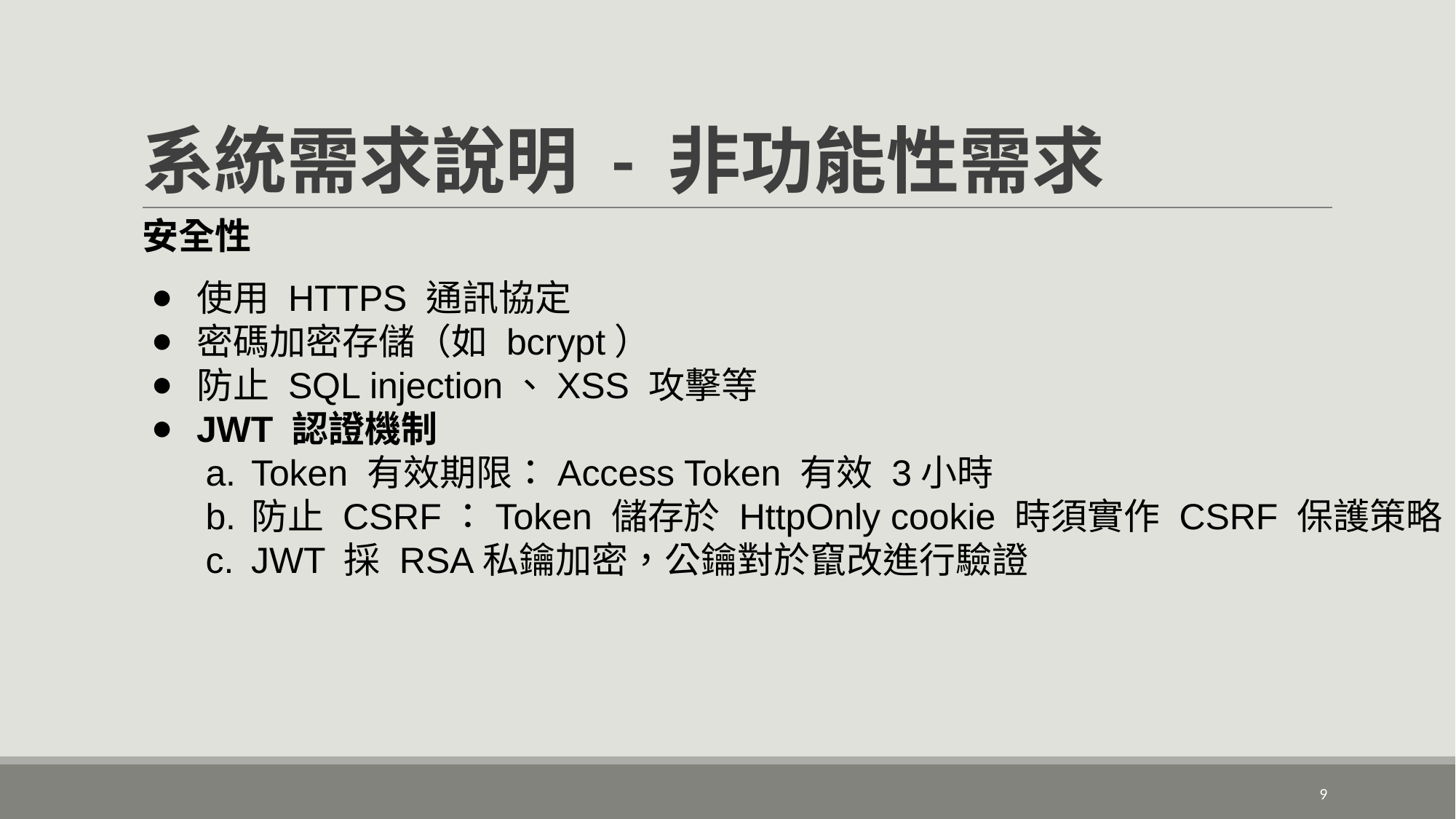

# 系統需求說明 - 非功能性需求
安全性
使用 HTTPS 通訊協定
密碼加密存儲（如 bcrypt）
防止 SQL injection、XSS 攻擊等
JWT 認證機制
Token 有效期限：Access Token 有效 3小時
防止 CSRF：Token 儲存於 HttpOnly cookie 時須實作 CSRF 保護策略
JWT 採 RSA私鑰加密，公鑰對於竄改進行驗證

9